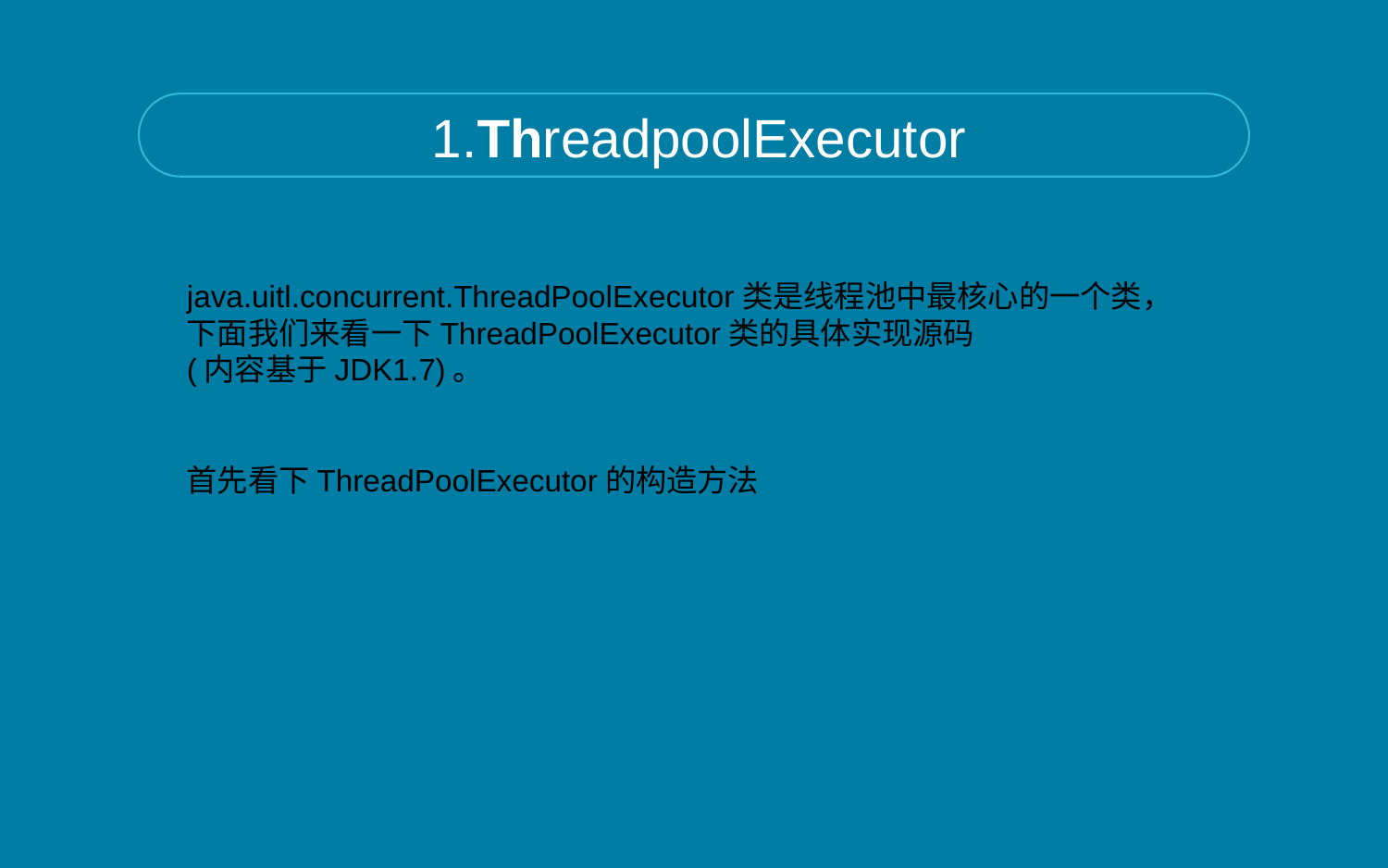

1.ThreadpoolExecutor

java.uitl.concurrent.ThreadPoolExecutor类是线程池中最核心的一个类，下面我们来看一下ThreadPoolExecutor类的具体实现源码
(内容基于JDK1.7)。

首先看下ThreadPoolExecutor的构造方法